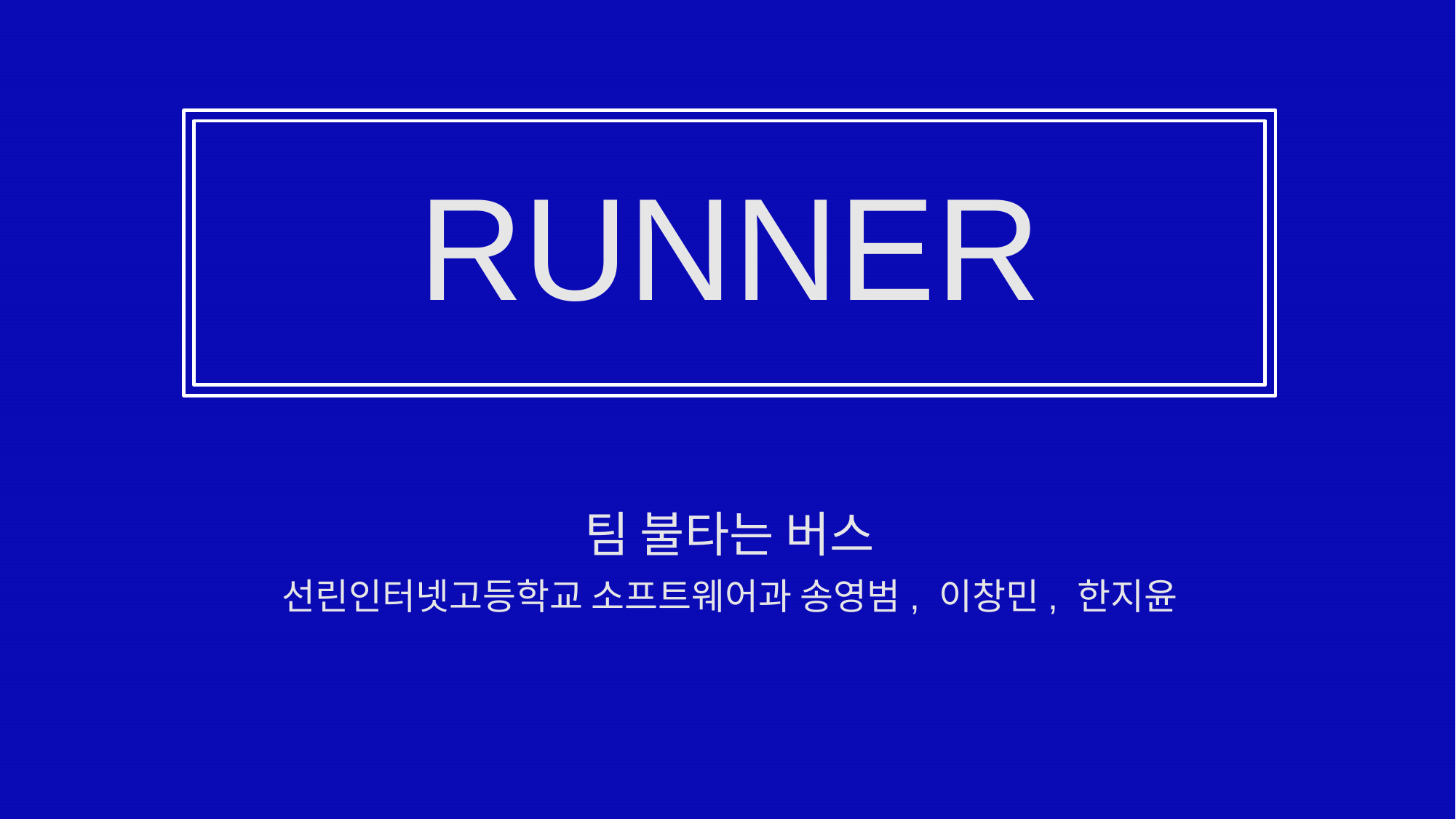

# RUNNER
팀 불타는 버스
선린인터넷고등학교 소프트웨어과 송영범, 이창민, 한지윤